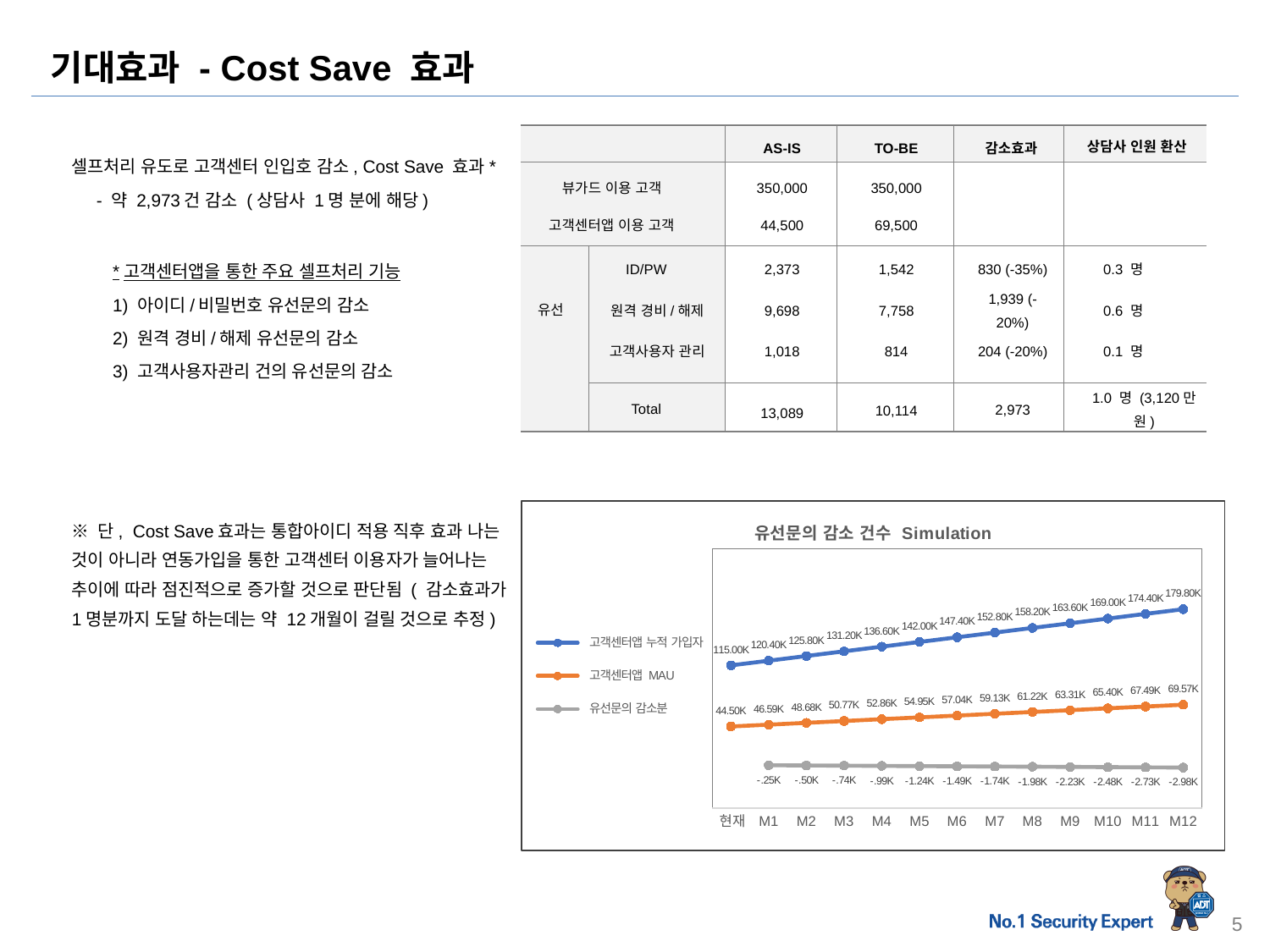

# 기대효과 - Cost Save 효과
상담사 인원 환산
AS-IS
TO-BE
감소효과
뷰가드 이용 고객
350,000
350,000
고객센터앱 이용 고객
44,500
69,500
유선
ID/PW
2,373
1,542
830 (-35%)
0.3 명
원격 경비/해제
9,698
7,758
1,939 (-20%)
0.6 명
고객사용자 관리
1,018
814
204 (-20%)
0.1 명
Total
2,973
1.0 명 (3,120만원)
10,114
13,089

셀프처리 유도로 고객센터 인입호 감소, Cost Save 효과*
     - 약 2,973건 감소 (상담사 1명 분에 해당)
*고객센터앱을 통한 주요 셀프처리 기능
1) 아이디/비밀번호 유선문의 감소
2) 원격 경비/해제 유선문의 감소
3) 고객사용자관리 건의 유선문의 감소

### Chart: 유선문의 감소 건수 Simulation

| Category |  고객센터앱 누적 가입자  |  고객센터앱 MAU  |  유선문의 감소분  |
|---|---|---|---|
|  현재  | 115000.0 | 44500.0 | None |
|  M1  | 120400.0 | 46589.565217391304 | -247.91666666666606 |
|  M2  | 125800.0 | 48679.13043478261 | -495.83333333333394 |
|  M3  | 131200.0 | 50768.69565217391 | -743.75 |
|  M4  | 136600.0 | 52858.260869565216 | -991.6666666666679 |
|  M5  | 142000.0 | 54947.82608695652 | -1239.583333333334 |
|  M6  | 147400.0 | 57037.391304347824 | -1487.5 |
|  M7  | 152800.0 | 59126.95652173913 | -1735.416666666666 |
|  M8  | 158200.0 | 61216.52173913043 | -1983.3333333333321 |
|  M9  | 163600.0 | 63306.086956521736 | -2231.25 |
|  M10  | 169000.0 | 65395.65217391304 | -2479.166666666668 |
|  M11  | 174400.0 | 67485.21739130435 | -2727.083333333334 |
|  M12  | 179800.0 | 69574.78260869565 | -2975.0 |
※ 단,  Cost Save효과는 통합아이디 적용 직후 효과 나는 것이 아니라 연동가입을 통한 고객센터 이용자가 늘어나는 추이에 따라 점진적으로 증가할 것으로 판단됨 ( 감소효과가 1명분까지 도달 하는데는 약 12개월이 걸릴 것으로 추정)